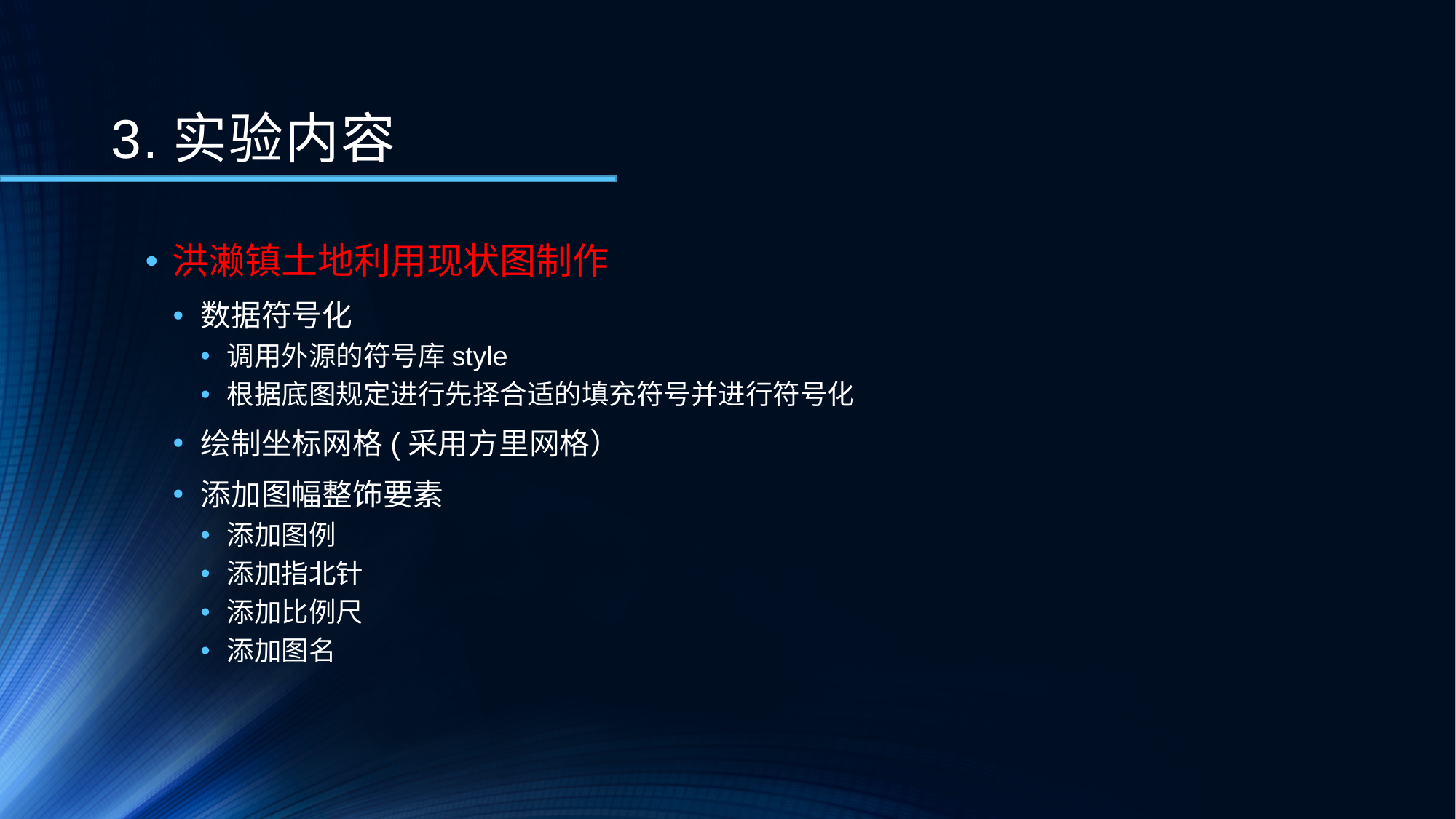

# 3.实验内容
洪濑镇土地利用现状图制作
数据符号化
调用外源的符号库style
根据底图规定进行先择合适的填充符号并进行符号化
绘制坐标网格(采用方里网格）
添加图幅整饰要素
添加图例
添加指北针
添加比例尺
添加图名